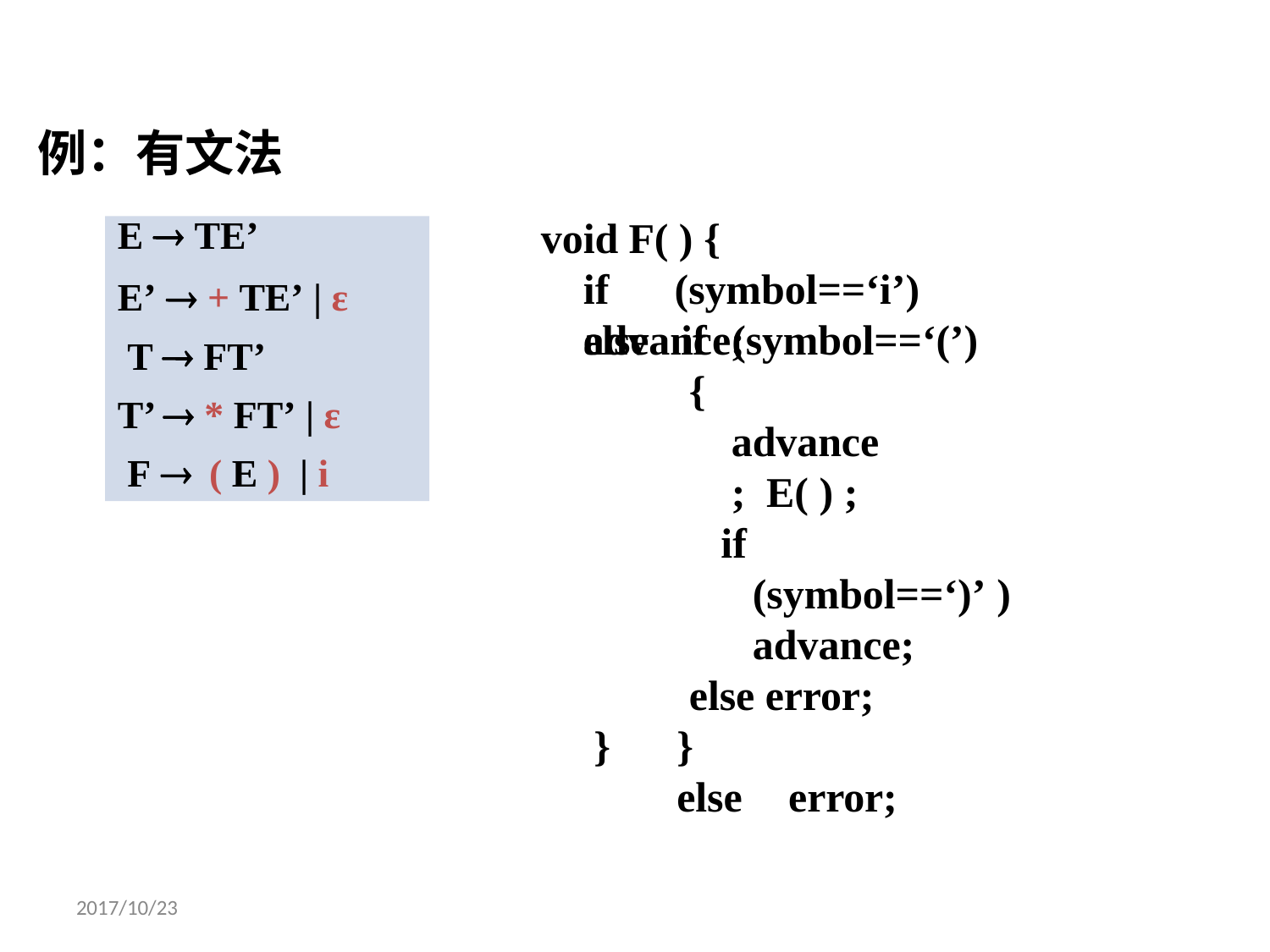

# 例：有文法
E → TE’
E’ → + TE’ | ε  T → FT’
T’ → * FT’ | ε  F →	( E )	| i
void F( ) {
if	(symbol==‘i’) advance;

else
if	(symbol==‘(’)
{	advance;  E( ) ;
if		(symbol==‘)’ )  advance;
else error;
}
else	error;
}
2017/10/23
57